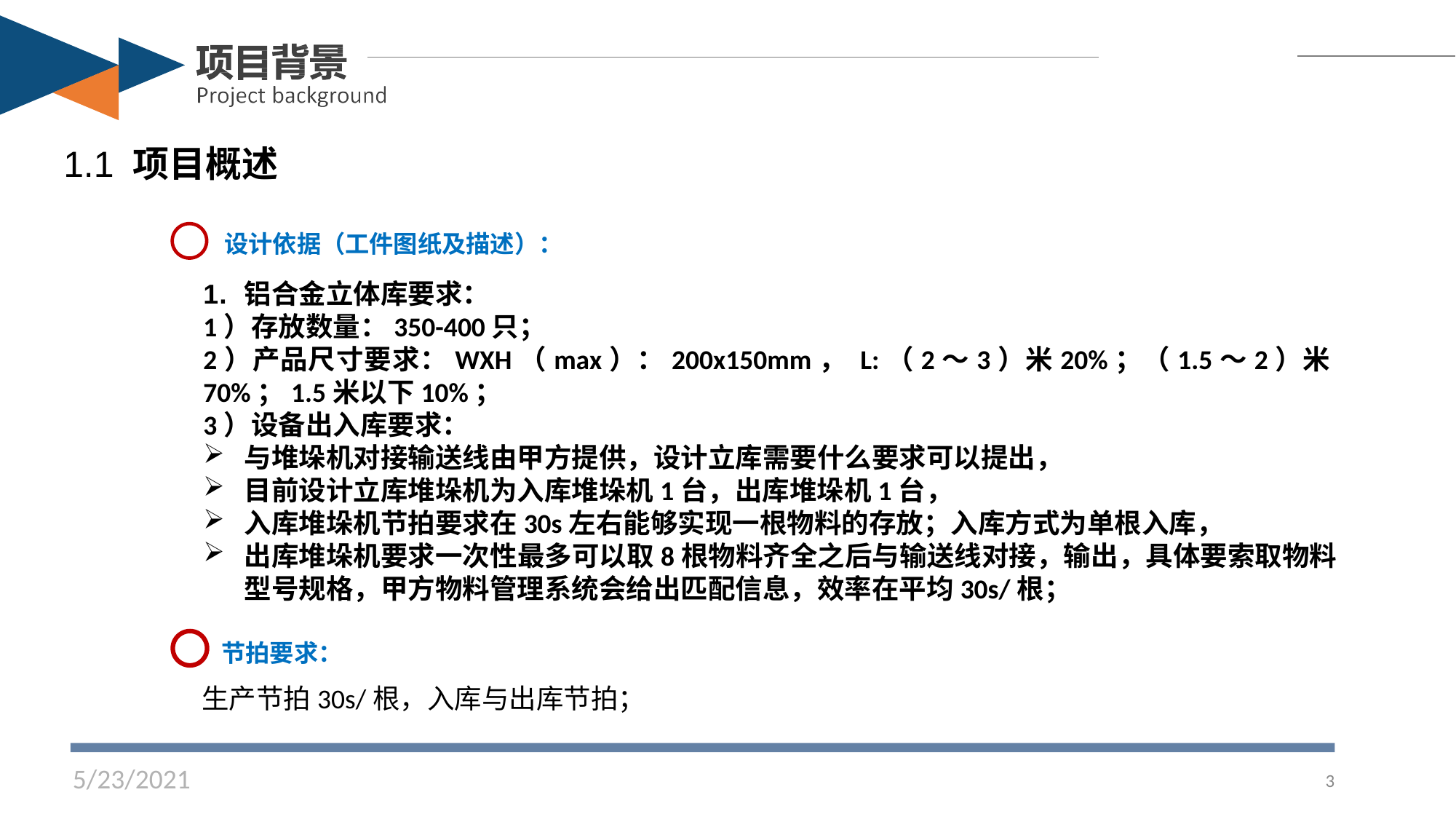

# 1.1 项目概述

设计依据（工件图纸及描述）：
铝合金立体库要求：
1）存放数量：350-400只；
2）产品尺寸要求：WXH（max）：200x150mm， L:（2～3）米20%；（1.5～2）米70%；1.5米以下10%；
3）设备出入库要求：
与堆垛机对接输送线由甲方提供，设计立库需要什么要求可以提出，
目前设计立库堆垛机为入库堆垛机1台，出库堆垛机1台，
入库堆垛机节拍要求在30s左右能够实现一根物料的存放；入库方式为单根入库，
出库堆垛机要求一次性最多可以取8根物料齐全之后与输送线对接，输出，具体要索取物料型号规格，甲方物料管理系统会给出匹配信息，效率在平均30s/根；

节拍要求：
生产节拍30s/根，入库与出库节拍；
5/23/2021
3